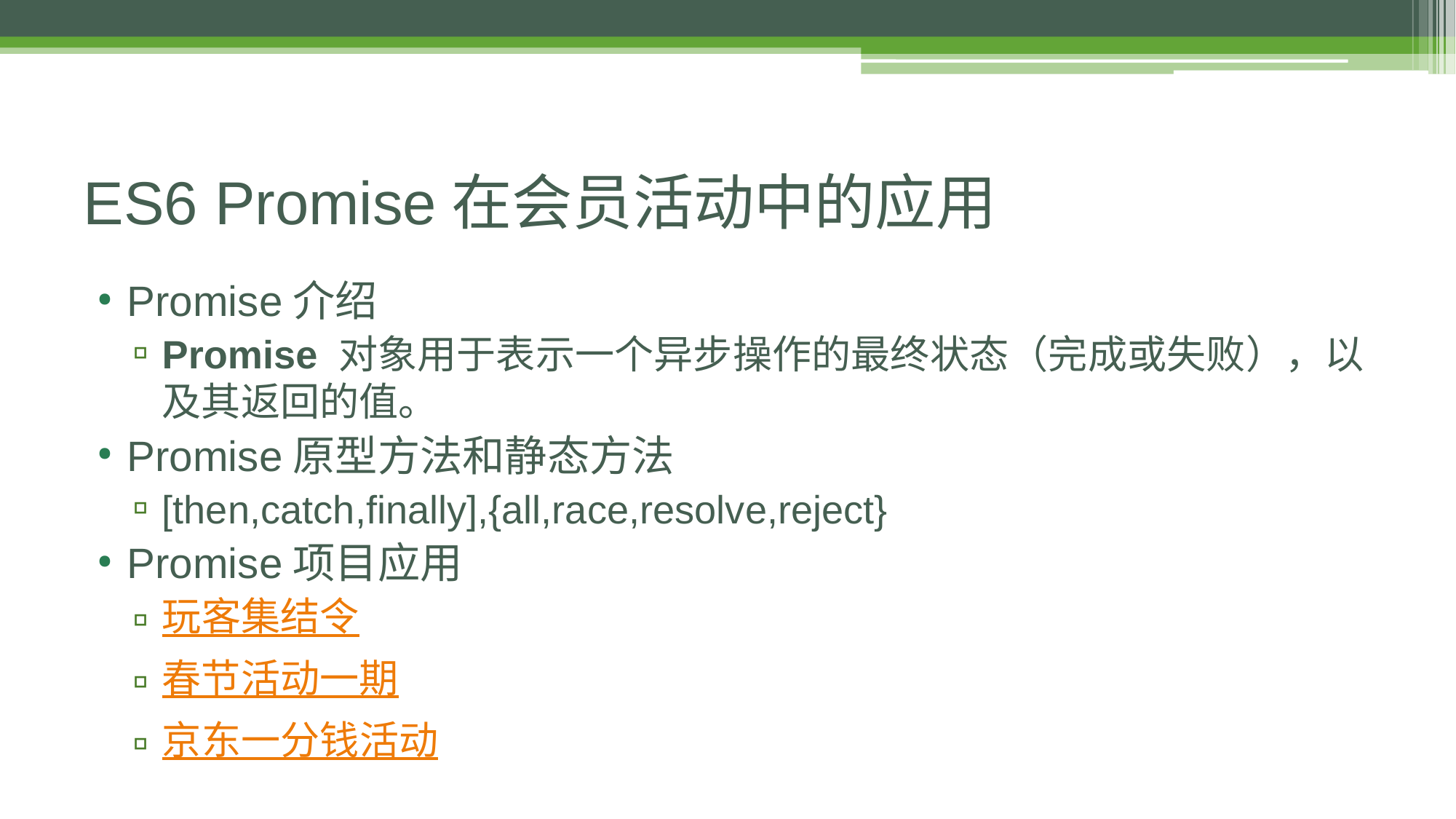

# ES6 Promise在会员活动中的应用
Promise介绍
Promise 对象用于表示一个异步操作的最终状态（完成或失败），以及其返回的值。
Promise原型方法和静态方法
[then,catch,finally],{all,race,resolve,reject}
Promise项目应用
玩客集结令
春节活动一期
京东一分钱活动